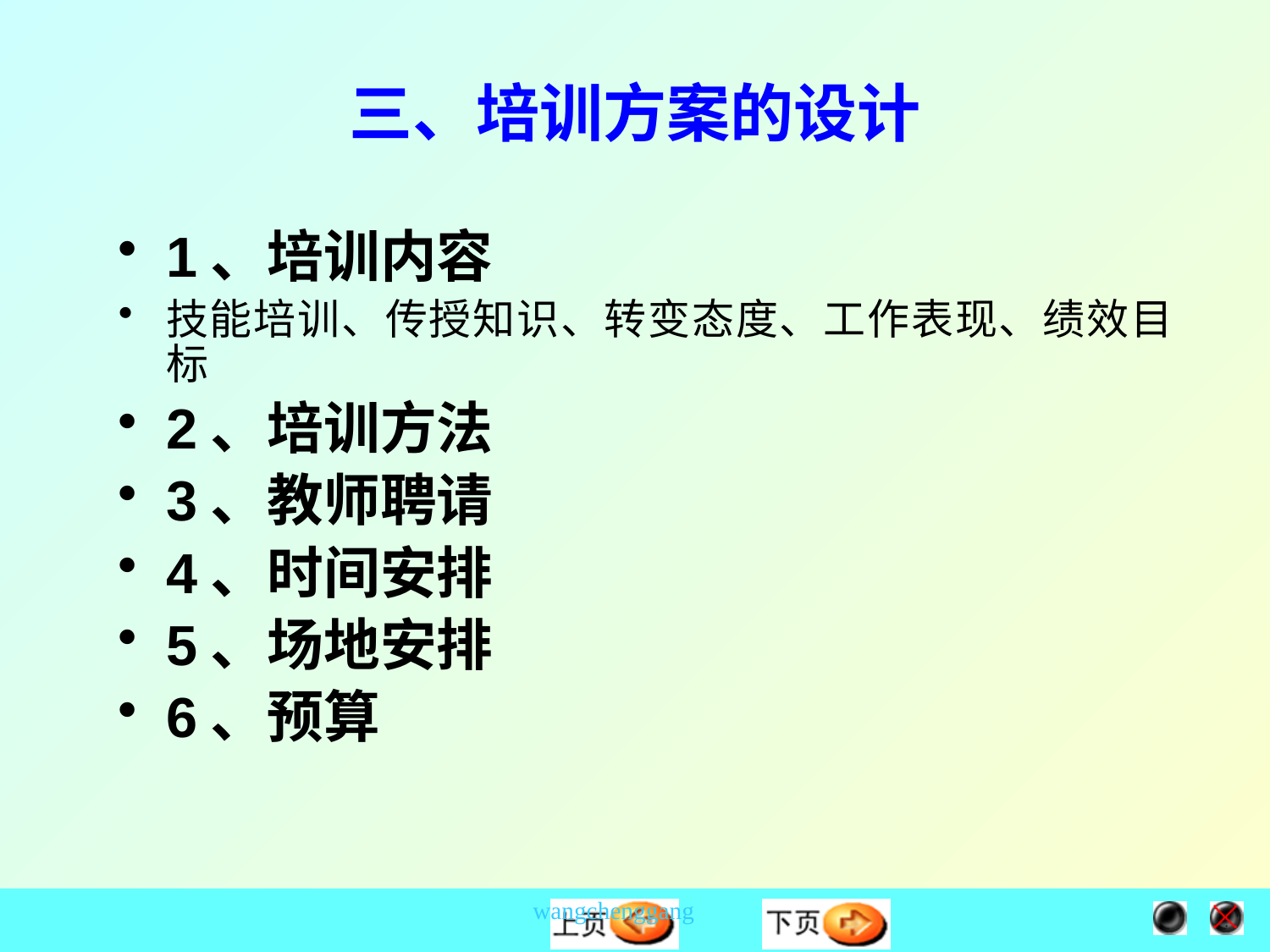

# 三、培训方案的设计
1、培训内容
技能培训、传授知识、转变态度、工作表现、绩效目标
2、培训方法
3、教师聘请
4、时间安排
5、场地安排
6、预算
wangchenggang